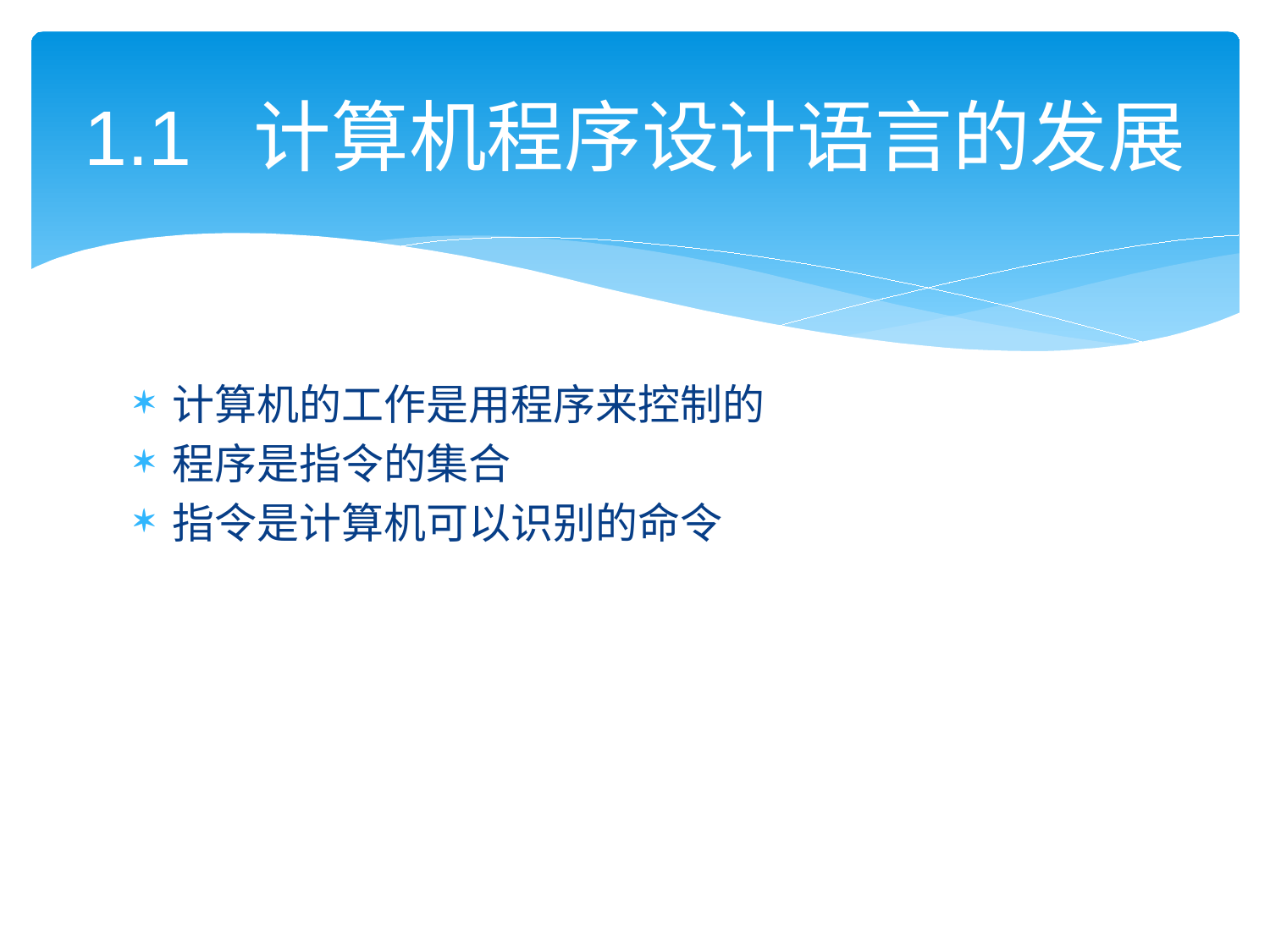

# 1.1  计算机程序设计语言的发展
计算机的工作是用程序来控制的
程序是指令的集合
指令是计算机可以识别的命令